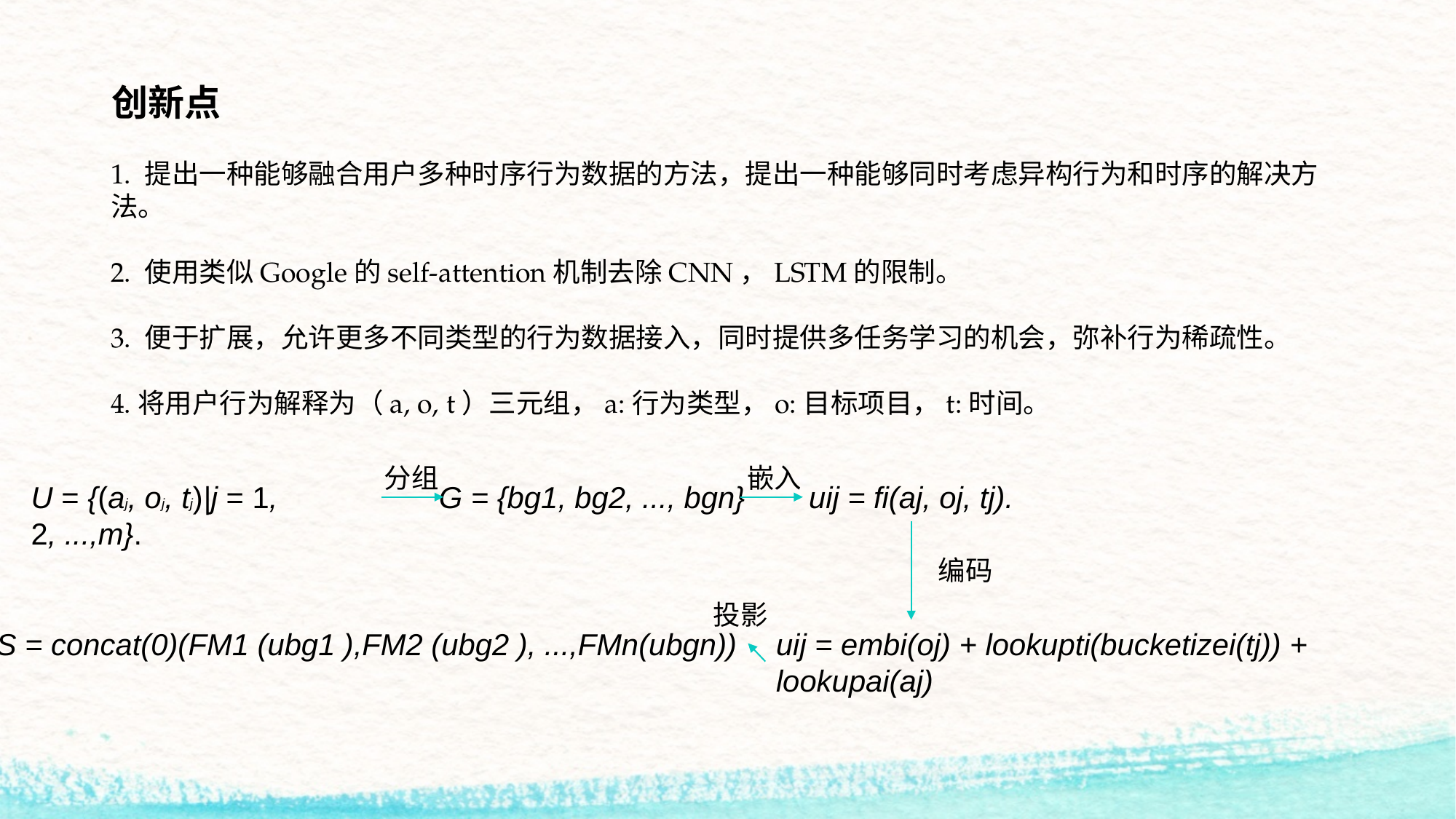

创新点
1. 提出一种能够融合用户多种时序行为数据的方法，提出一种能够同时考虑异构行为和时序的解决方法。

2. 使用类似Google的self-attention机制去除CNN，LSTM的限制。

3. 便于扩展，允许更多不同类型的行为数据接入，同时提供多任务学习的机会，弥补行为稀疏性。

4.将用户行为解释为（a, o, t）三元组，a:行为类型，o:目标项目，t:时间。
分组
嵌入
U = {(aj, oj, tj)|j = 1, 2, ...,m}.
G = {bg1, bg2, ..., bgn}
uij = fi(aj, oj, tj).
编码
S = concat(0)(FM1 (ubg1 ),FM2 (ubg2 ), ...,FMn(ubgn))
uij = embi(oj) + lookupti(bucketizei(tj)) + lookupai(aj)
投影